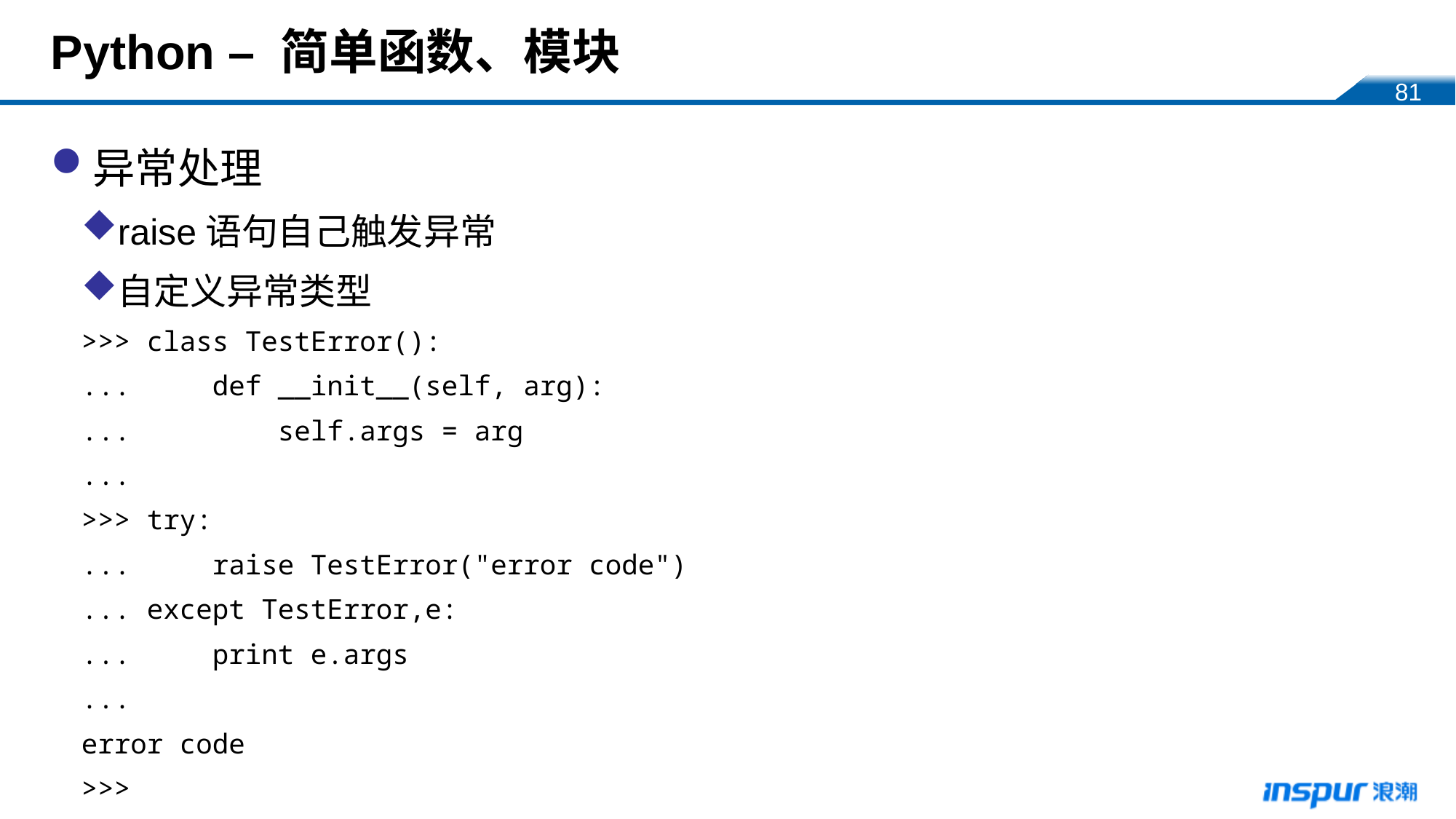

# Python – 简单函数、模块
异常处理
raise语句自己触发异常
自定义异常类型
>>> class TestError():
...     def __init__(self, arg):
...         self.args = arg
...
>>> try:
...     raise TestError("error code")
... except TestError,e:
...     print e.args
...
error code
>>>